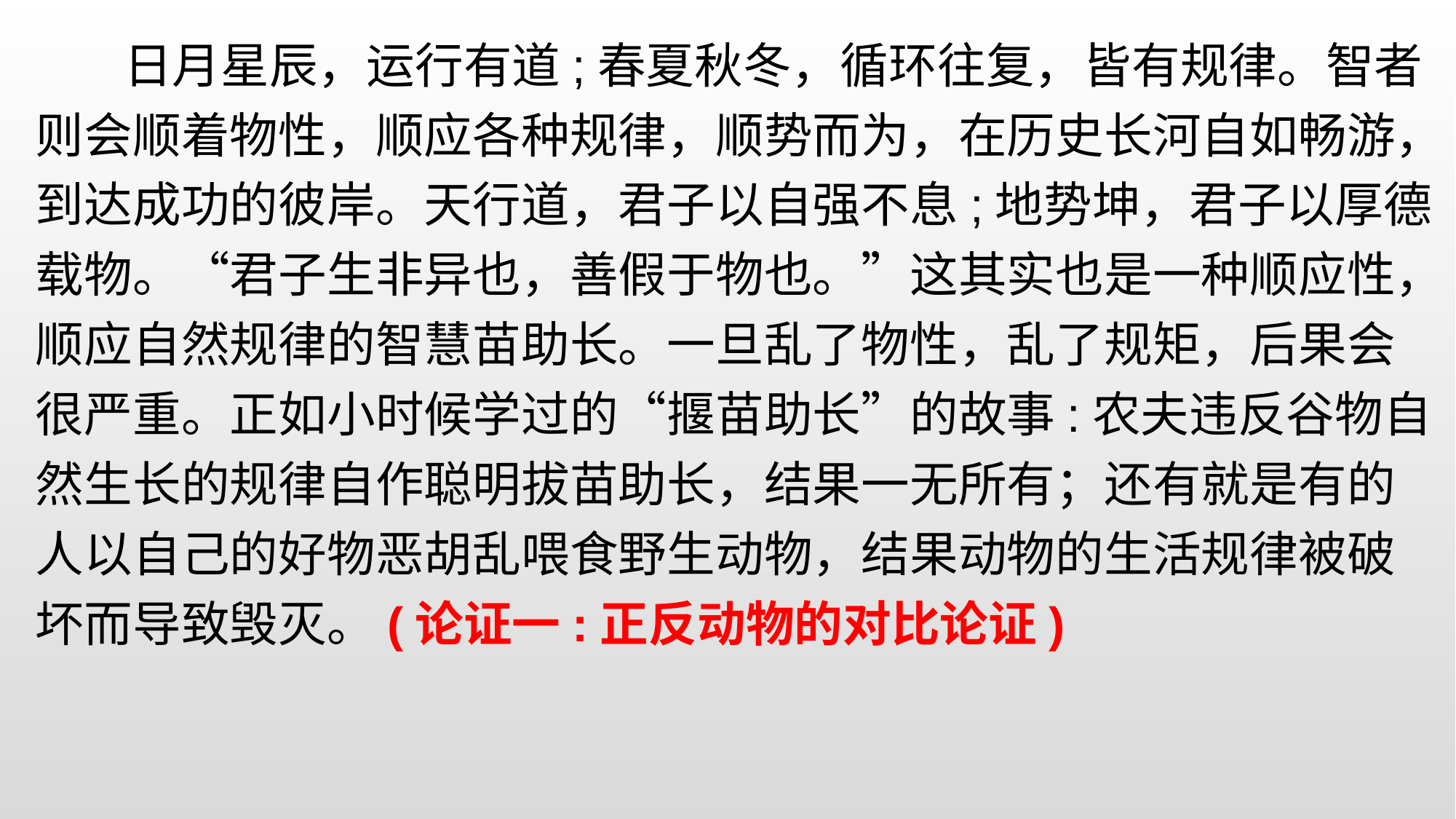

日月星辰，运行有道;春夏秋冬，循环往复，皆有规律。智者则会顺着物性，顺应各种规律，顺势而为，在历史长河自如畅游，到达成功的彼岸。天行道，君子以自强不息;地势坤，君子以厚德载物。“君子生非异也，善假于物也。”这其实也是一种顺应性，顺应自然规律的智慧苗助长。一旦乱了物性，乱了规矩，后果会很严重。正如小时候学过的“揠苗助长”的故事:农夫违反谷物自然生长的规律自作聪明拔苗助长，结果一无所有；还有就是有的人以自己的好物恶胡乱喂食野生动物，结果动物的生活规律被破坏而导致毁灭。(论证一:正反动物的对比论证)